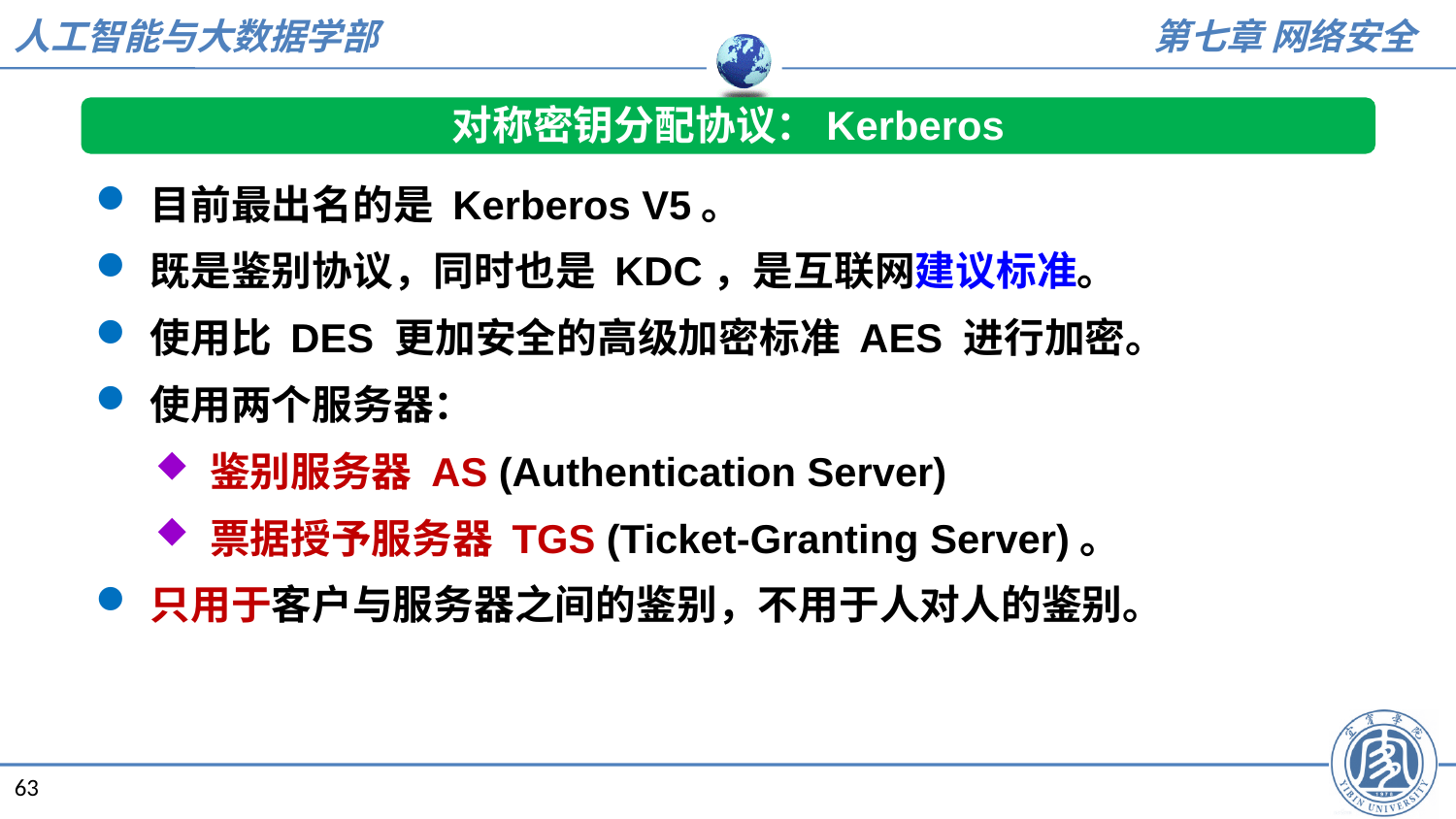

对称密钥分配协议：Kerberos

目前最出名的是 Kerberos V5。
既是鉴别协议，同时也是 KDC，是互联网建议标准。
使用比 DES 更加安全的高级加密标准 AES 进行加密。
使用两个服务器：
鉴别服务器 AS (Authentication Server)
票据授予服务器 TGS (Ticket-Granting Server)。
只用于客户与服务器之间的鉴别，不用于人对人的鉴别。
63